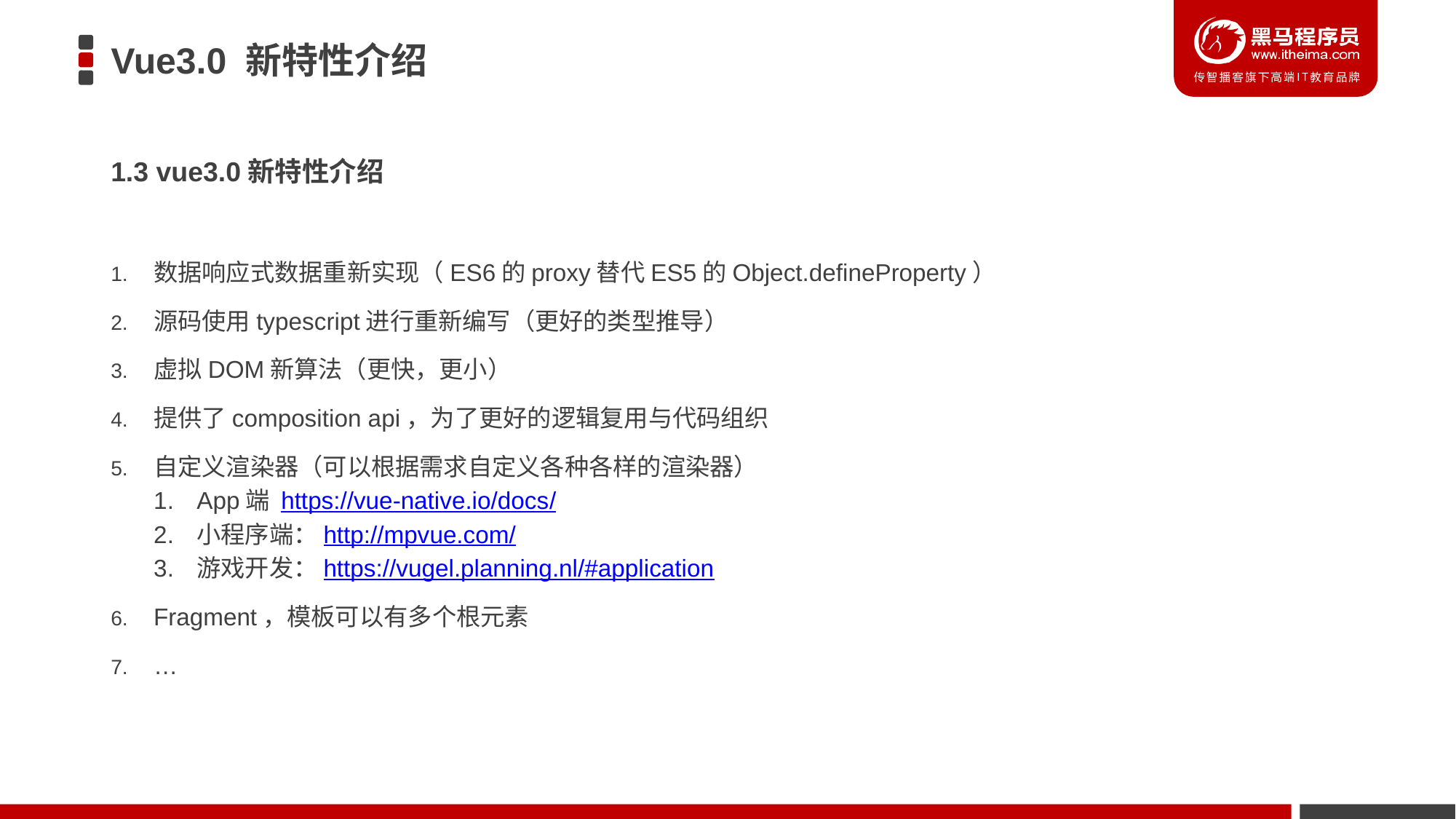

# Vue3.0 新特性介绍
1.3 vue3.0新特性介绍
数据响应式数据重新实现（ES6的proxy替代ES5的Object.defineProperty）
源码使用typescript进行重新编写（更好的类型推导）
虚拟DOM新算法（更快，更小）
提供了composition api，为了更好的逻辑复用与代码组织
自定义渲染器（可以根据需求自定义各种各样的渲染器）
App端 https://vue-native.io/docs/
小程序端：http://mpvue.com/
游戏开发：https://vugel.planning.nl/#application
Fragment，模板可以有多个根元素
…